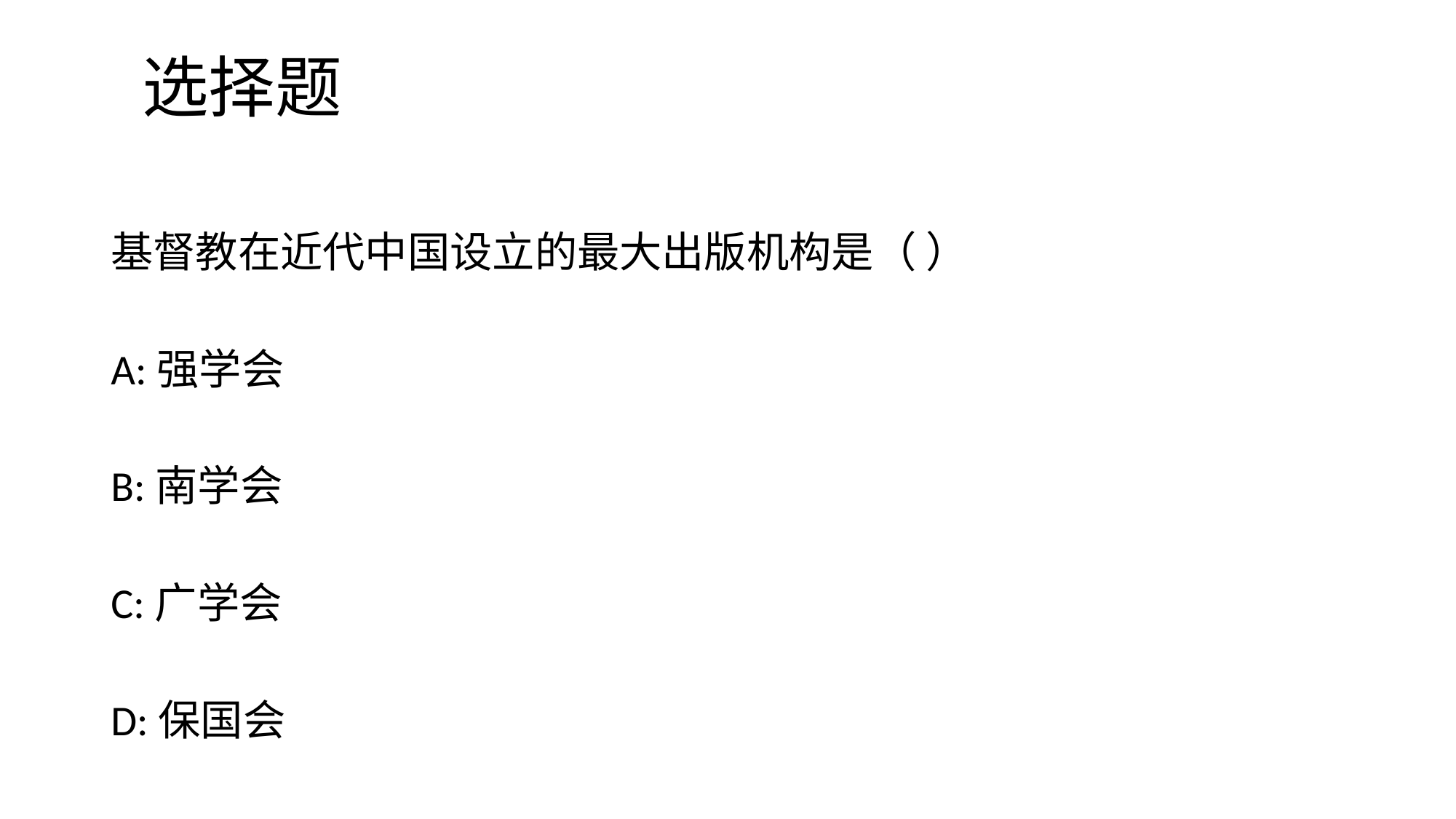

# 选择题
基督教在近代中国设立的最大出版机构是（ ）
A:强学会
B:南学会
C:广学会
D:保国会